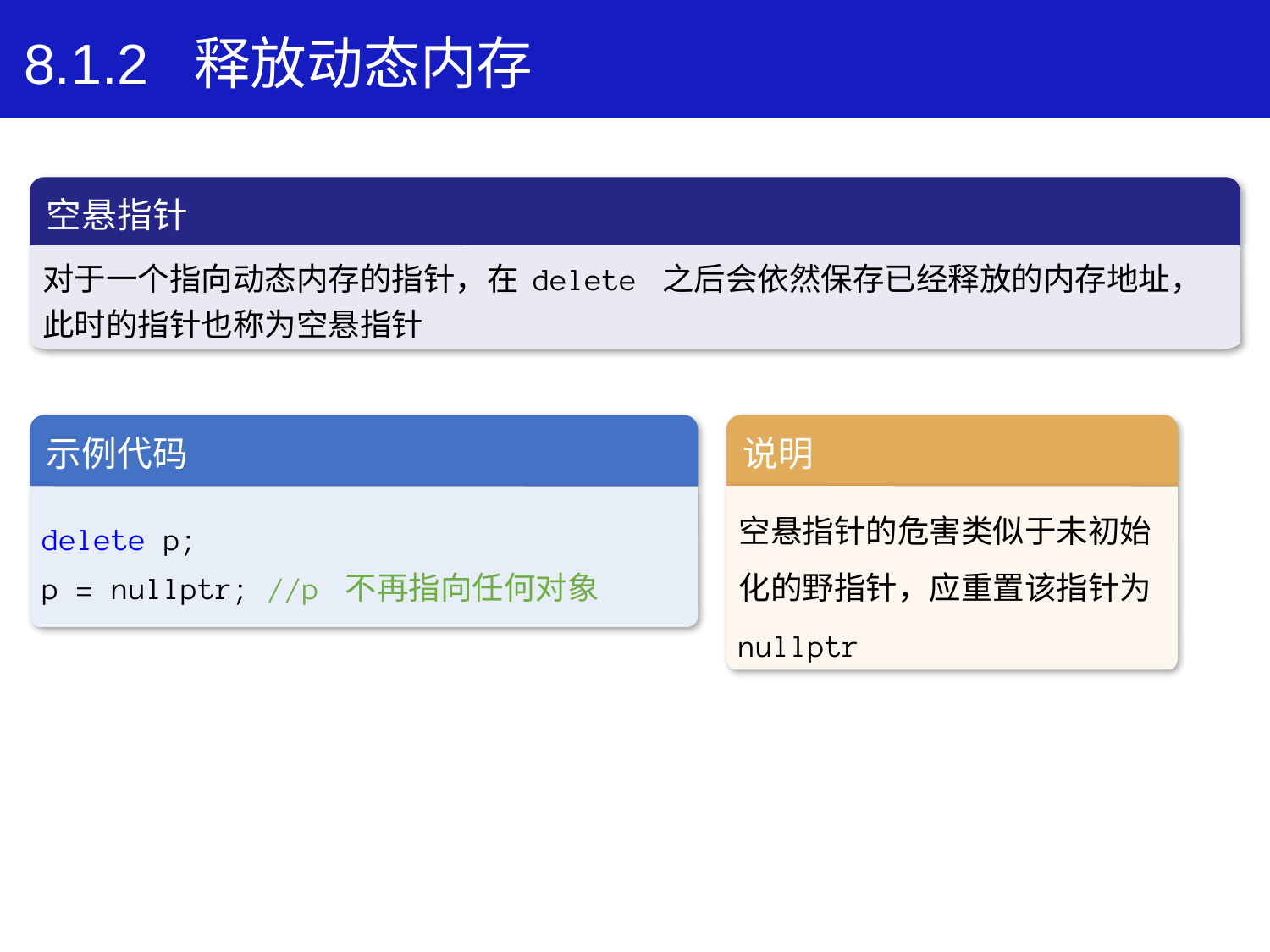

8.1.2  释放动态内存
空悬指针
对于一个指向动态内存的指针，在 delete 之后会依然保存已经释放的内存地址，此时的指针也称为空悬指针
学习目标
示例代码
delete p;
p = nullptr; //p 不再指向任何对象
说明
空悬指针的危害类似于未初始化的野指针，应重置该指针为 nullptr
7